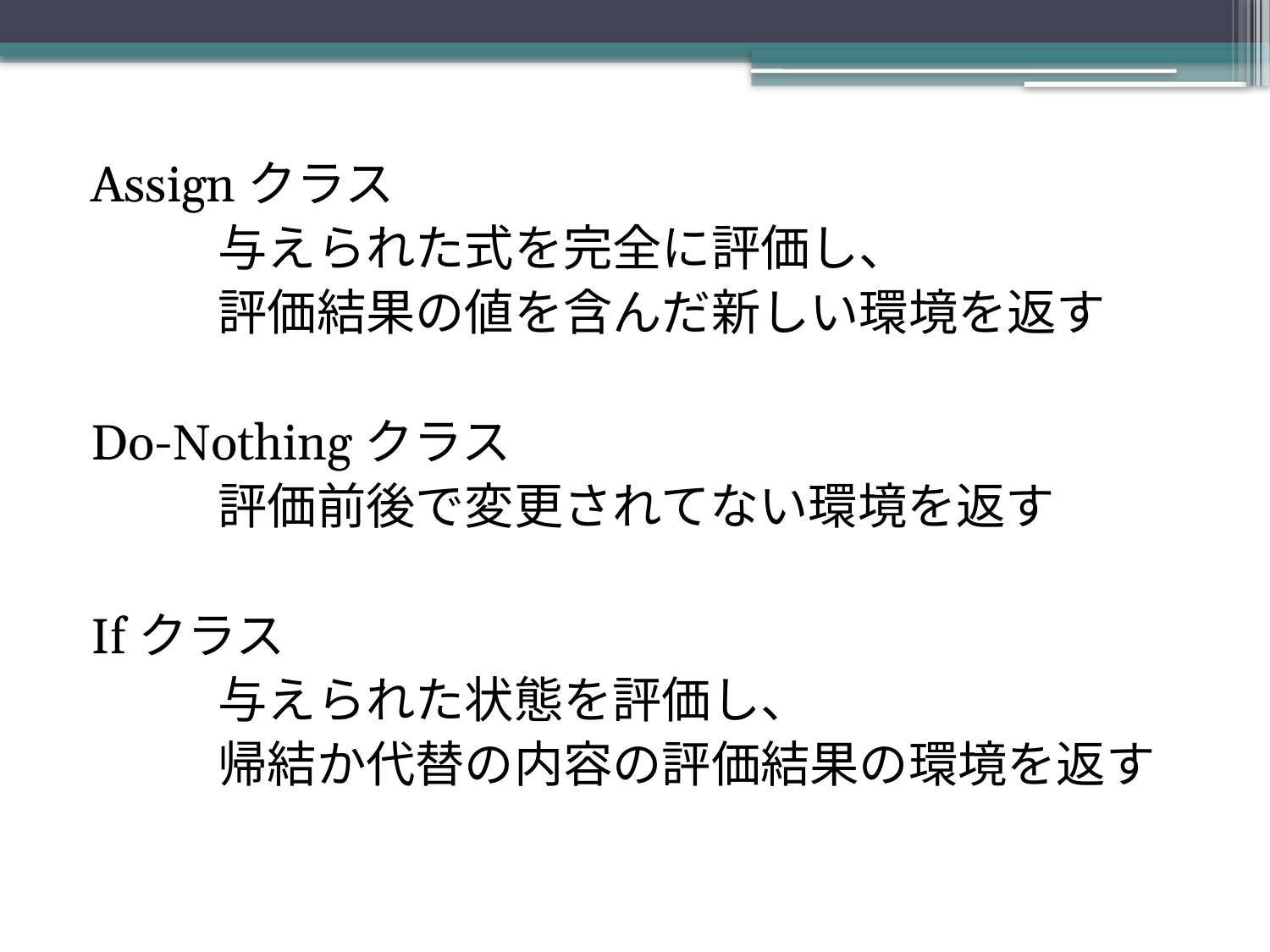

Assignクラス
	与えられた式を完全に評価し、
	評価結果の値を含んだ新しい環境を返す

Do-Nothingクラス
	評価前後で変更されてない環境を返す

Ifクラス
	与えられた状態を評価し、
	帰結か代替の内容の評価結果の環境を返す